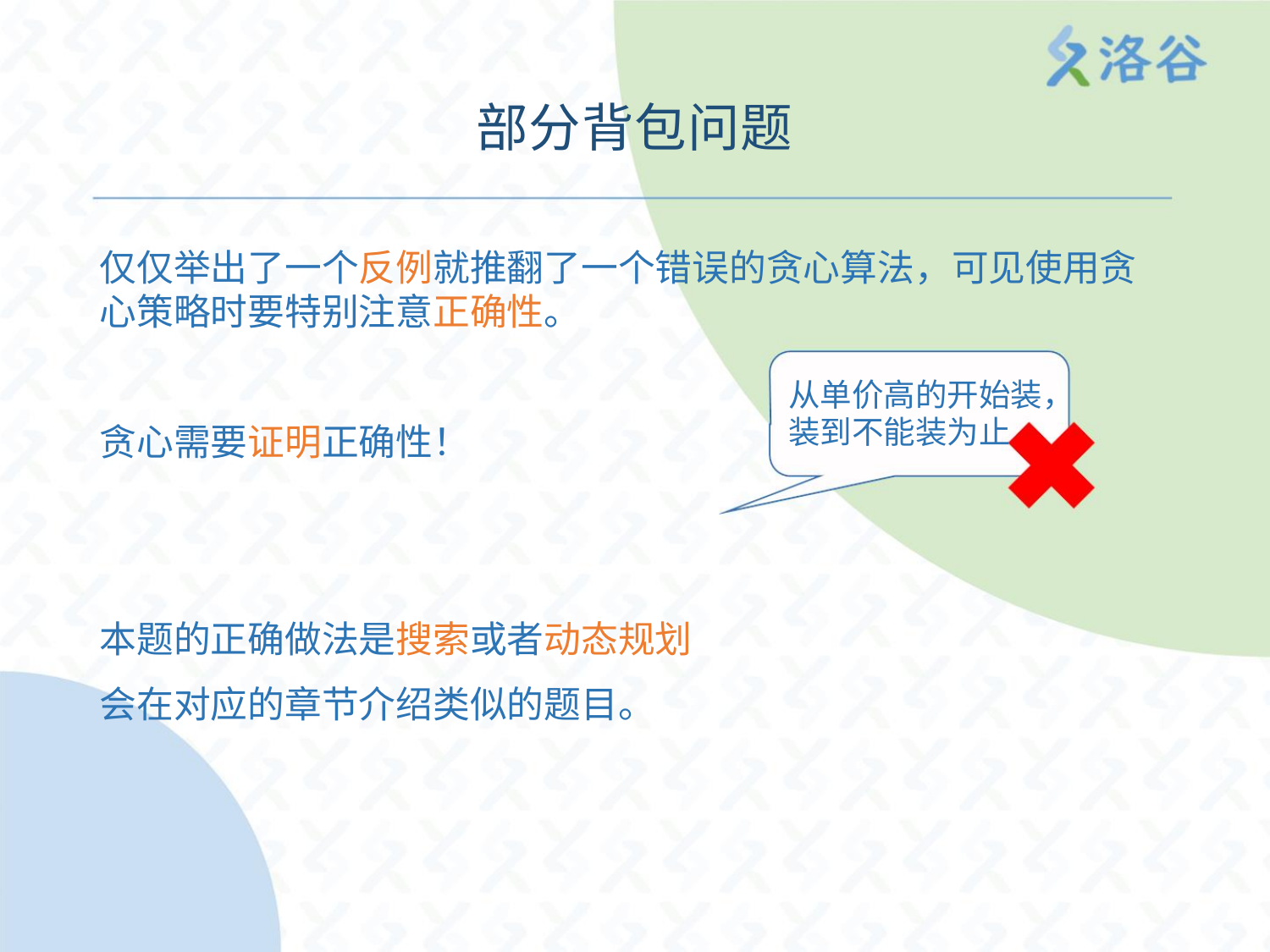

部分背包问题
仅仅举出了一个反例就推翻了一个错误的贪心算法，可见使用贪
心策略时要特别注意正确性。
从单价高的开始装，
装到不能装为止
贪心需要证明正确性！
本题的正确做法是搜索或者动态规划
会在对应的章节介绍类似的题目。